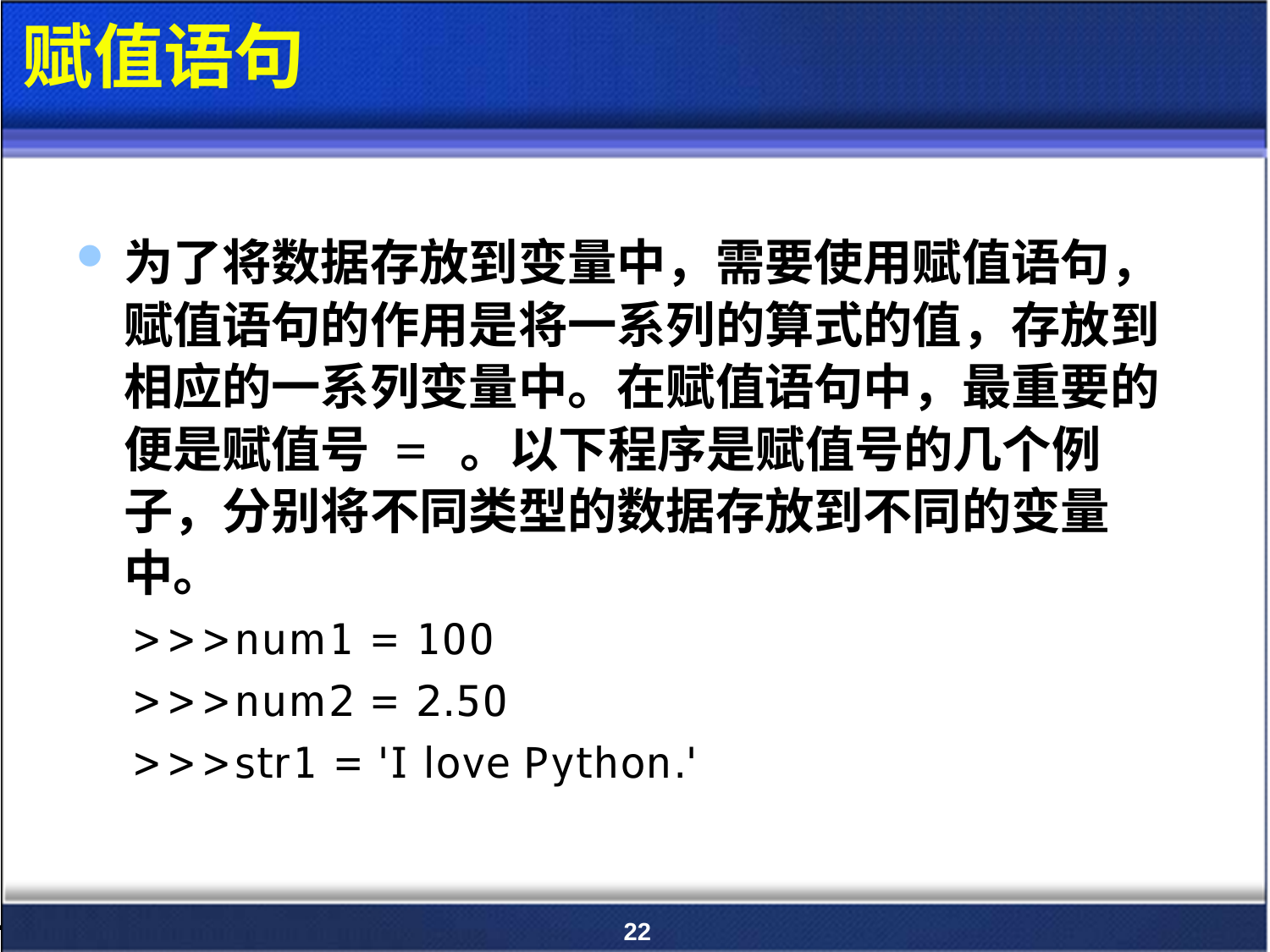

# 赋值语句
为了将数据存放到变量中，需要使用赋值语句，赋值语句的作用是将一系列的算式的值，存放到相应的一系列变量中。在赋值语句中，最重要的便是赋值号 = 。以下程序是赋值号的几个例子，分别将不同类型的数据存放到不同的变量中。
>>>num1 = 100
>>>num2 = 2.50
>>>str1 = 'I love Python.'

22